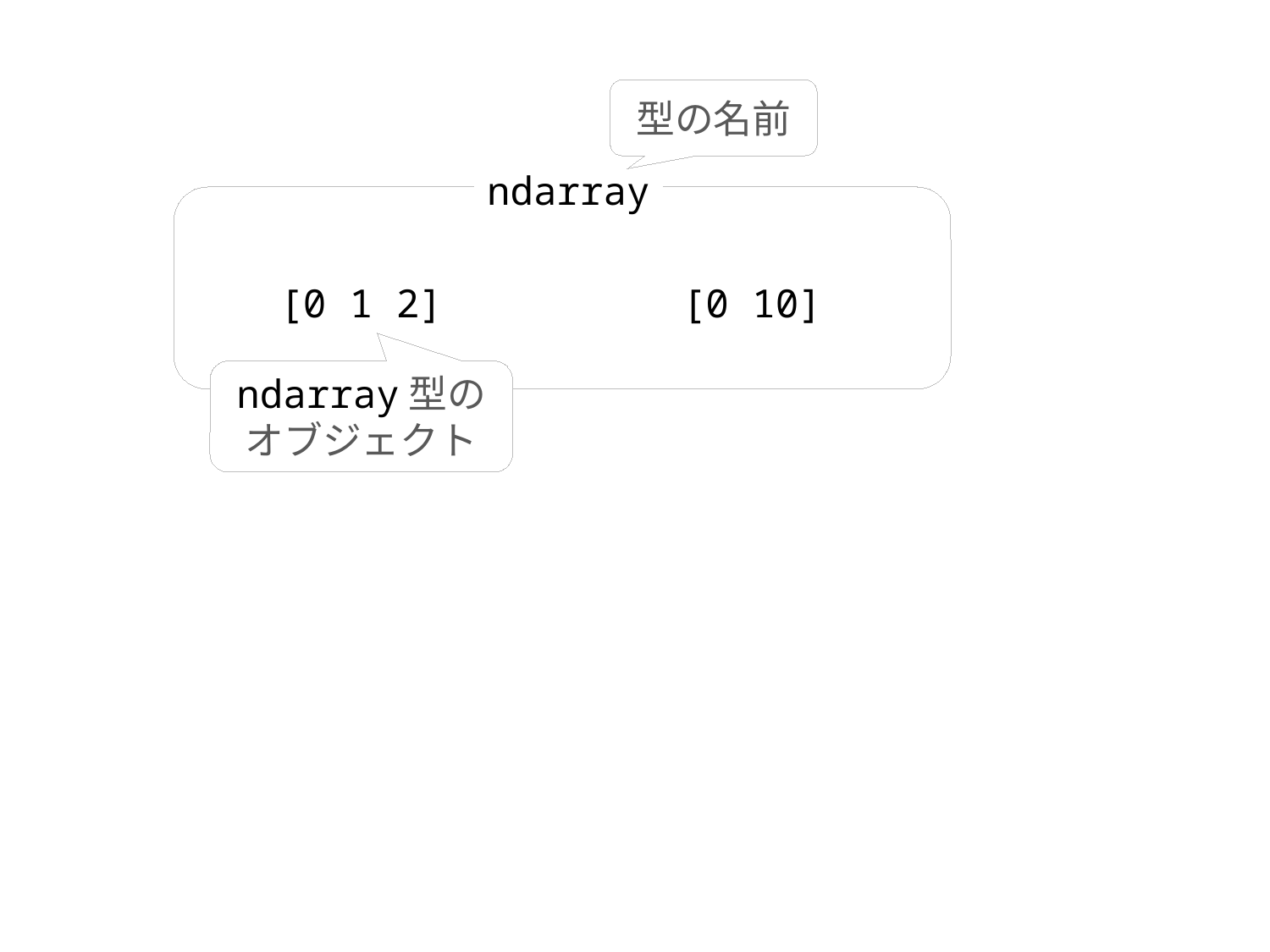

型の名前
ndarray

[0 1 2]
[0 10]
ndarray型のオブジェクト